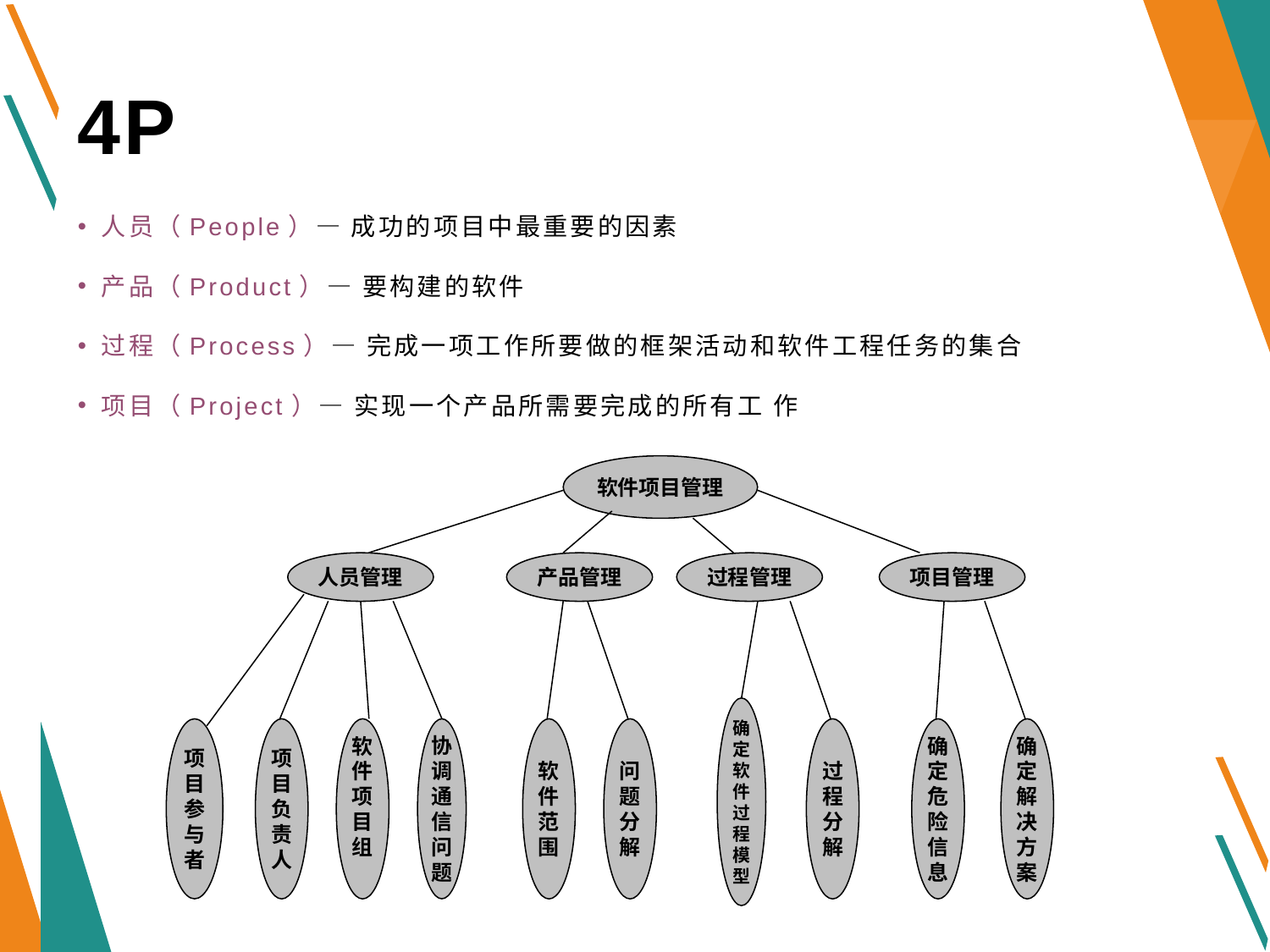

# 4P
人员（People）— 成功的项目中最重要的因素
产品（Product）— 要构建的软件
过程（Process）— 完成一项工作所要做的框架活动和软件工程任务的集合
项目（Project）— 实现一个产品所需要完成的所有工 作
软件项目管理

人员管理
产品管理
过程管理
项目管理

确
定
软
件
过
程
模
型
项
目
参
与
者
项
目
负
责
人
软
件
项
目
组

协
调
通
信
问
题
软
件
范
围
问
题
分
解
过
程
分
解
确
定
危
险
信
息
确
定
解
决
方
案
3